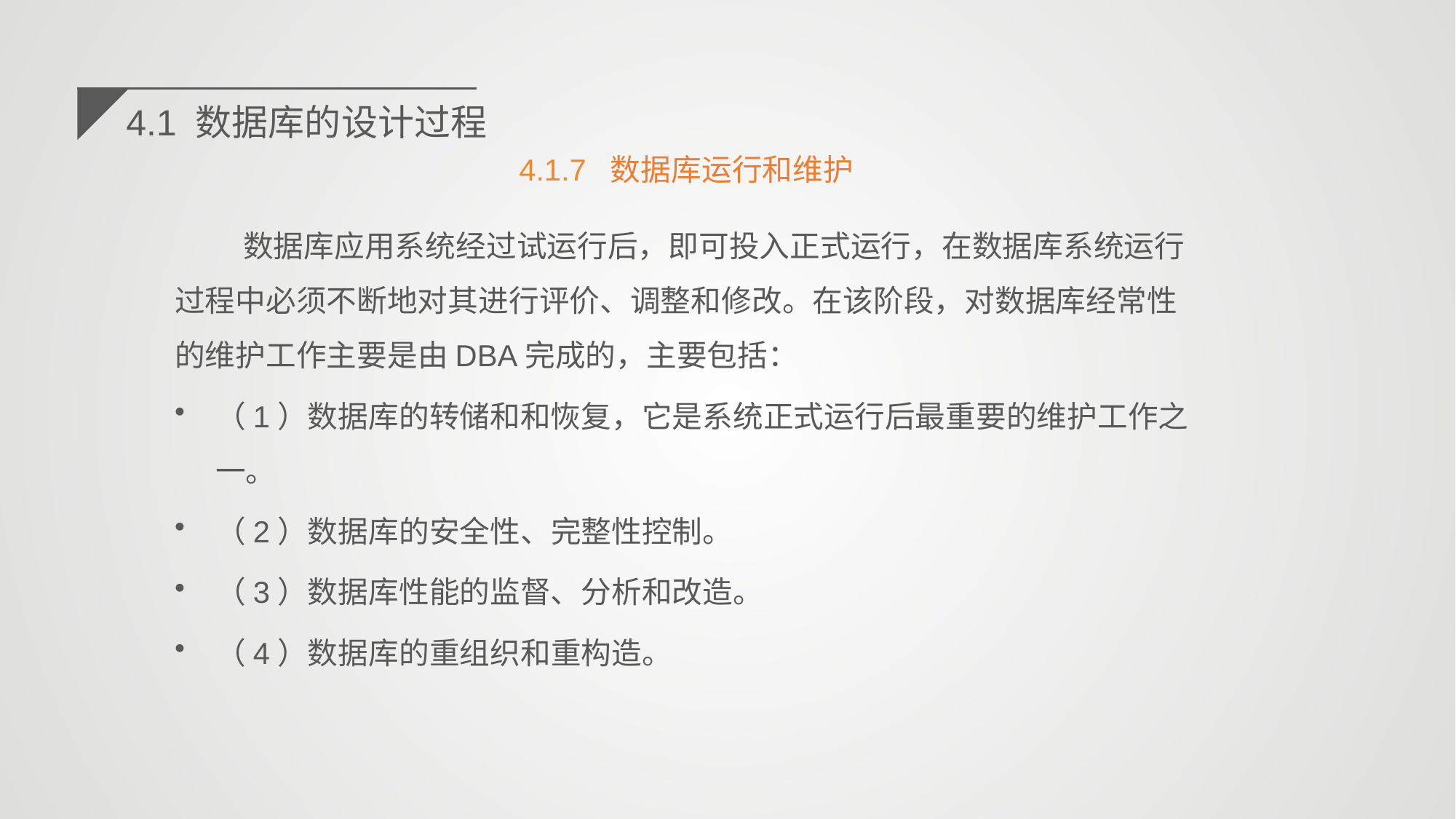

4.1 数据库的设计过程

4.1.7  数据库运行和维护
 数据库应用系统经过试运行后，即可投入正式运行，在数据库系统运行过程中必须不断地对其进行评价、调整和修改。在该阶段，对数据库经常性的维护工作主要是由DBA完成的，主要包括：
（1）数据库的转储和和恢复，它是系统正式运行后最重要的维护工作之一。
（2）数据库的安全性、完整性控制。
（3）数据库性能的监督、分析和改造。
（4）数据库的重组织和重构造。